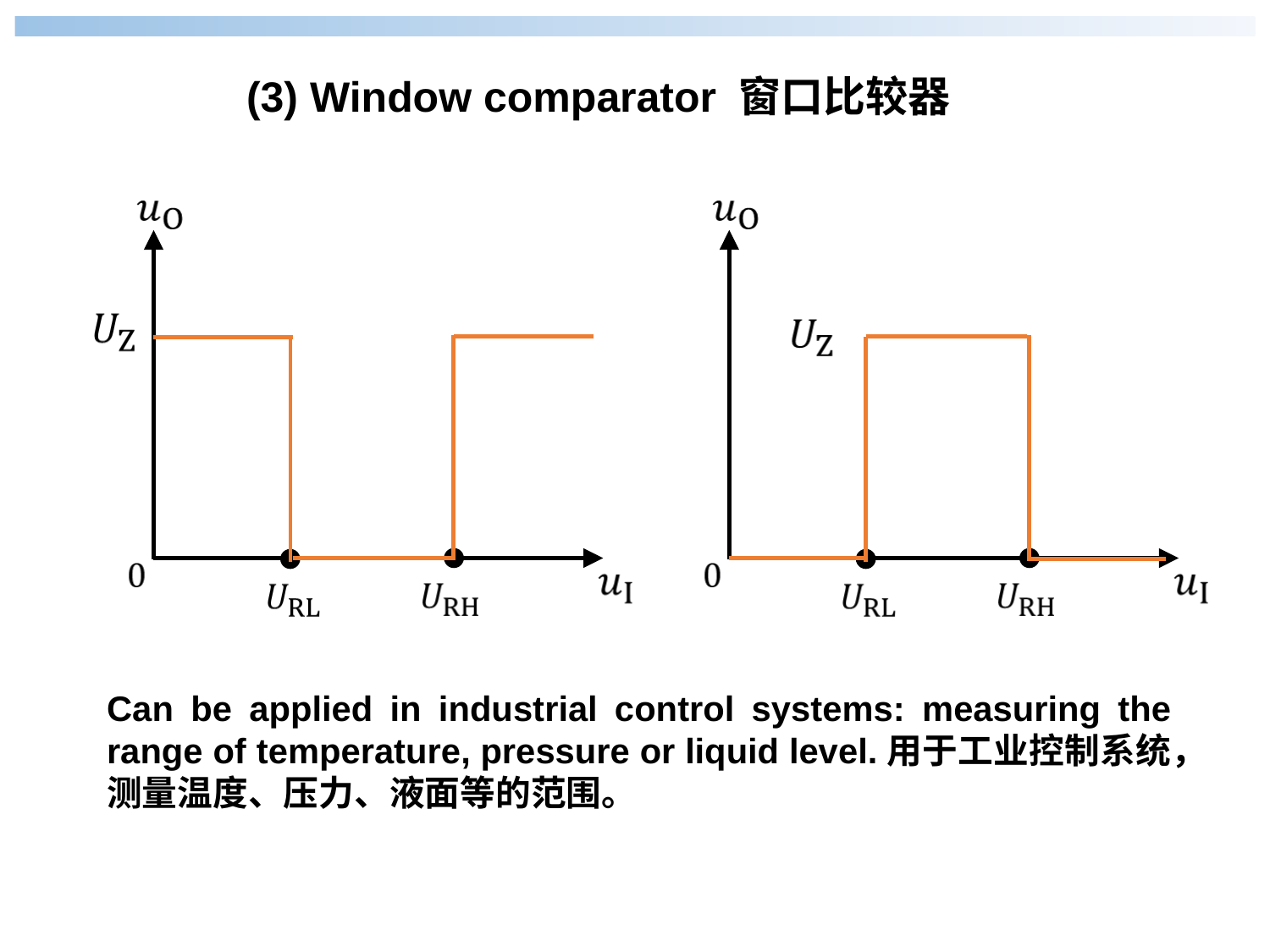

(3) Window comparator 窗口比较器

Can be applied in industrial control systems: measuring the range of temperature, pressure or liquid level.用于工业控制系统，测量温度、压力、液面等的范围。